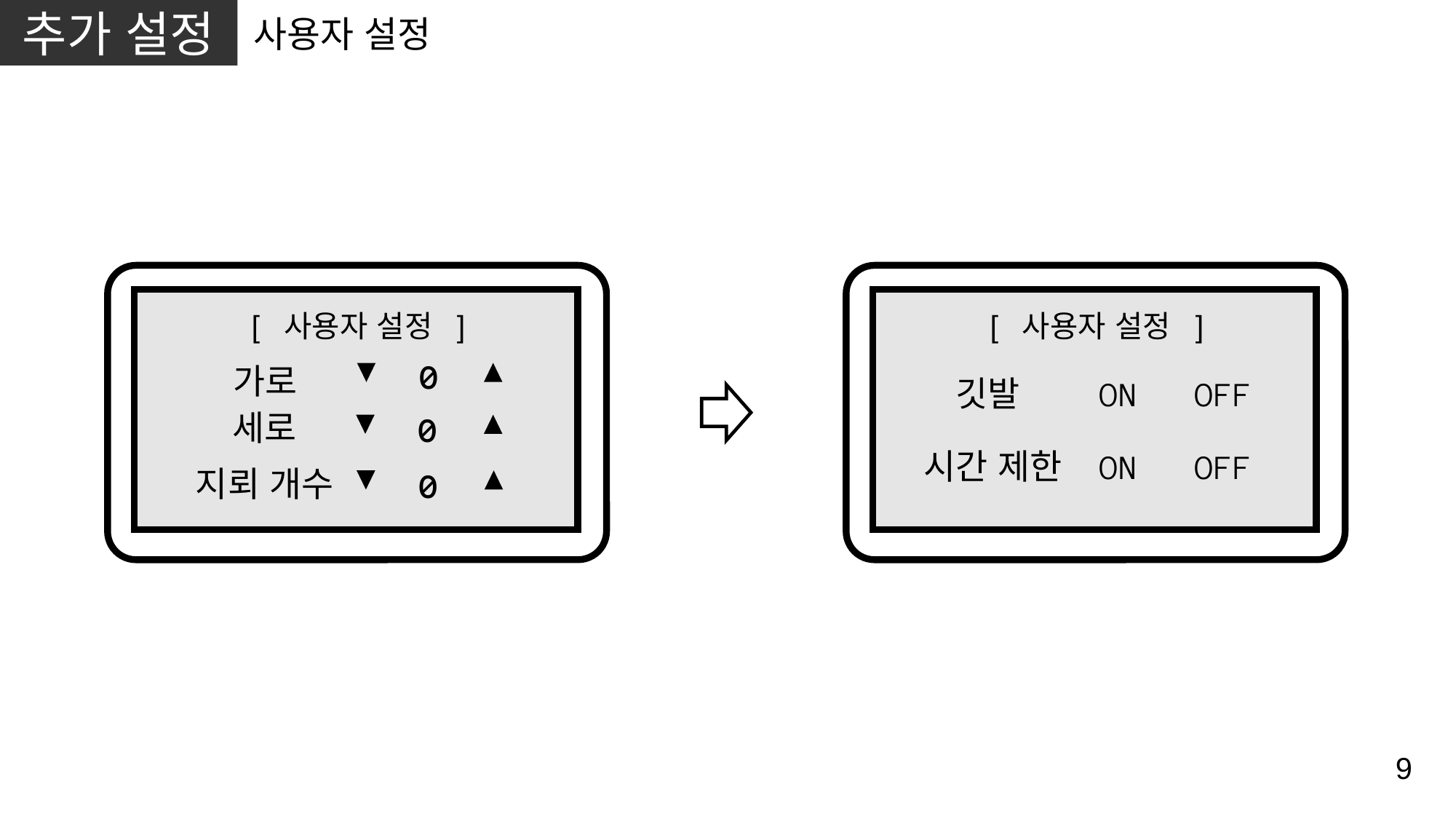

추가 설정
사용자 설정

[  사용자 설정  ]
0
가로

세로
0

지뢰 개수
0

[  사용자 설정  ]
깃발
ON   OFF
ON   OFF
시간 제한

9